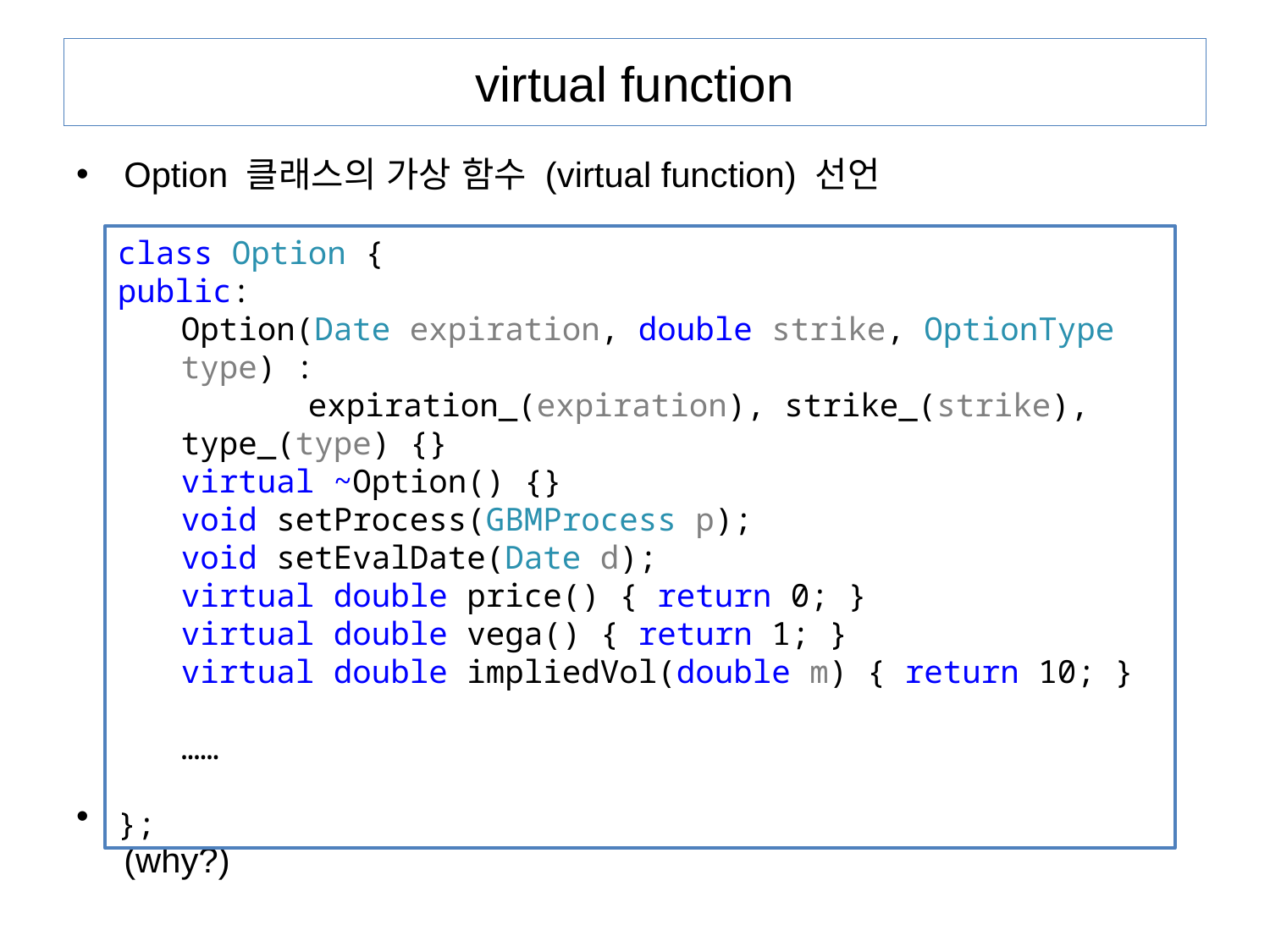

# virtual function
Option 클래스의 가상 함수 (virtual function) 선언

부모클래스에 가상 소멸자 (virtual destructor)를 반드시 만들어줘야 함 (why?)
class Option {
public:
Option(Date expiration, double strike, OptionType type) :
	expiration_(expiration), strike_(strike), type_(type) {}
virtual ~Option() {}
void setProcess(GBMProcess p);
void setEvalDate(Date d);
virtual double price() { return 0; }
virtual double vega() { return 1; }
virtual double impliedVol(double m) { return 10; }

……

};